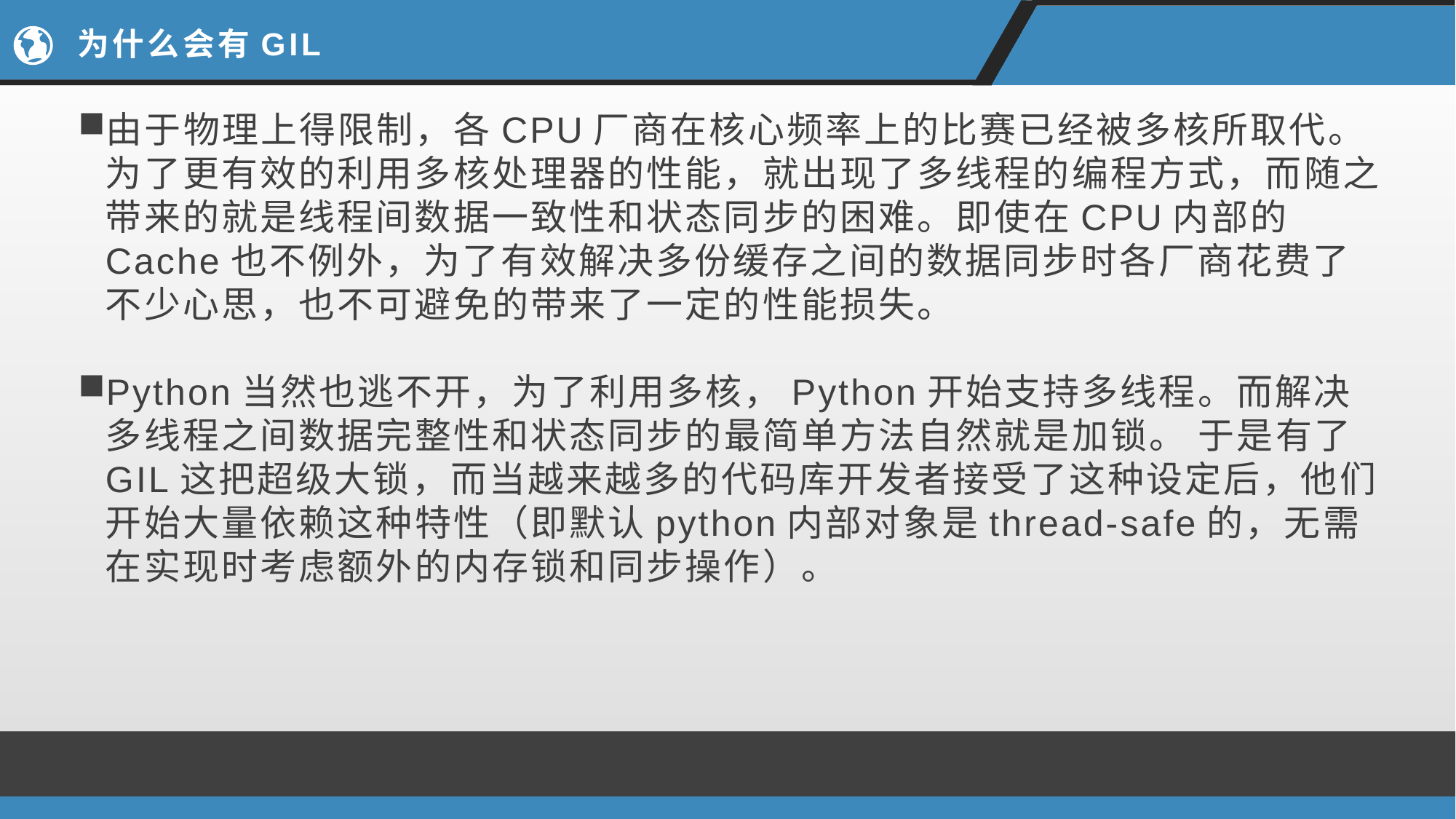

# 为什么会有GIL

由于物理上得限制，各CPU厂商在核心频率上的比赛已经被多核所取代。为了更有效的利用多核处理器的性能，就出现了多线程的编程方式，而随之带来的就是线程间数据一致性和状态同步的困难。即使在CPU内部的Cache也不例外，为了有效解决多份缓存之间的数据同步时各厂商花费了不少心思，也不可避免的带来了一定的性能损失。

Python当然也逃不开，为了利用多核，Python开始支持多线程。而解决多线程之间数据完整性和状态同步的最简单方法自然就是加锁。 于是有了GIL这把超级大锁，而当越来越多的代码库开发者接受了这种设定后，他们开始大量依赖这种特性（即默认python内部对象是thread-safe的，无需在实现时考虑额外的内存锁和同步操作）。